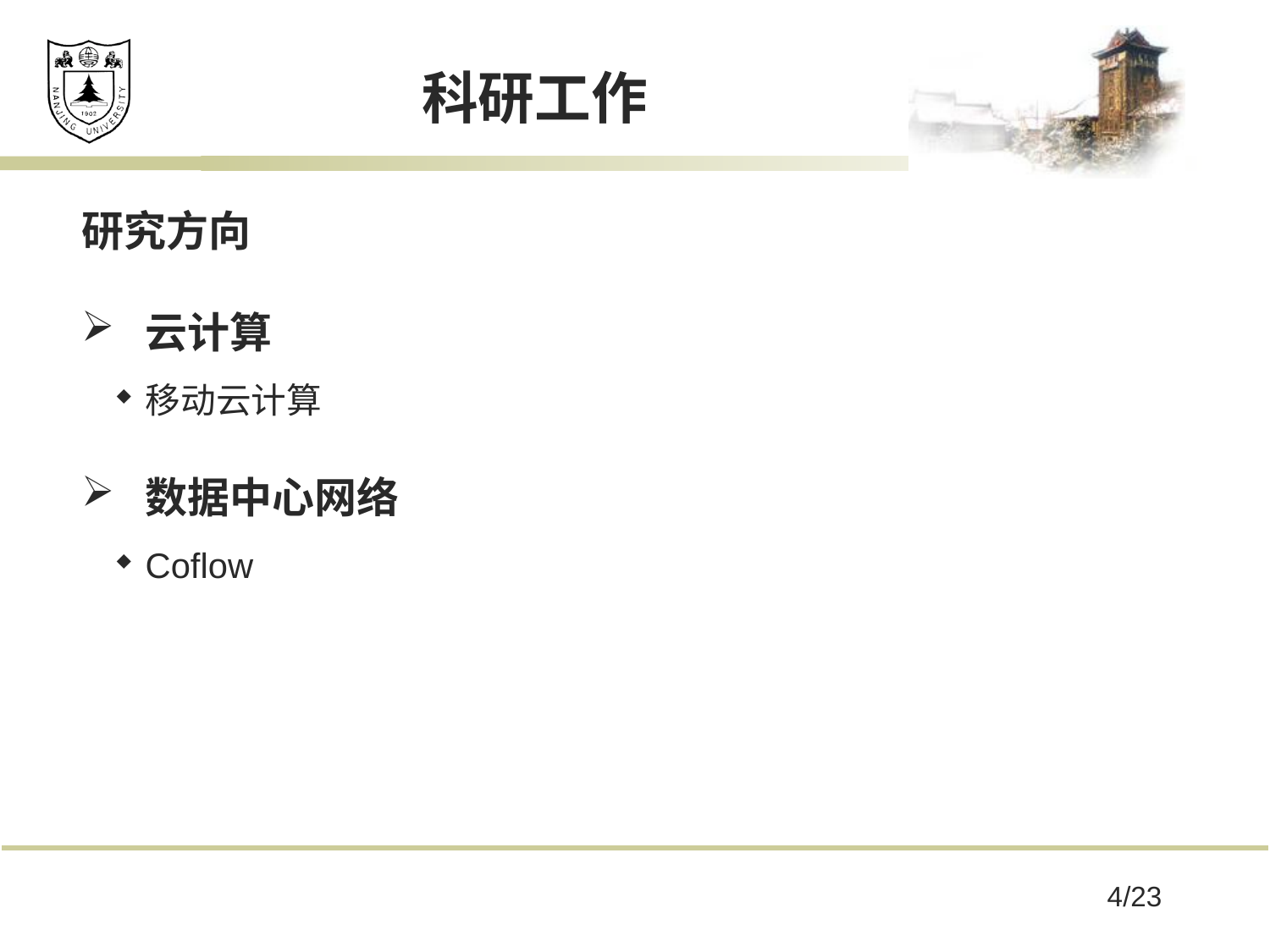

# 科研工作
研究方向

云计算
移动云计算

数据中心网络
Coflow

4/23